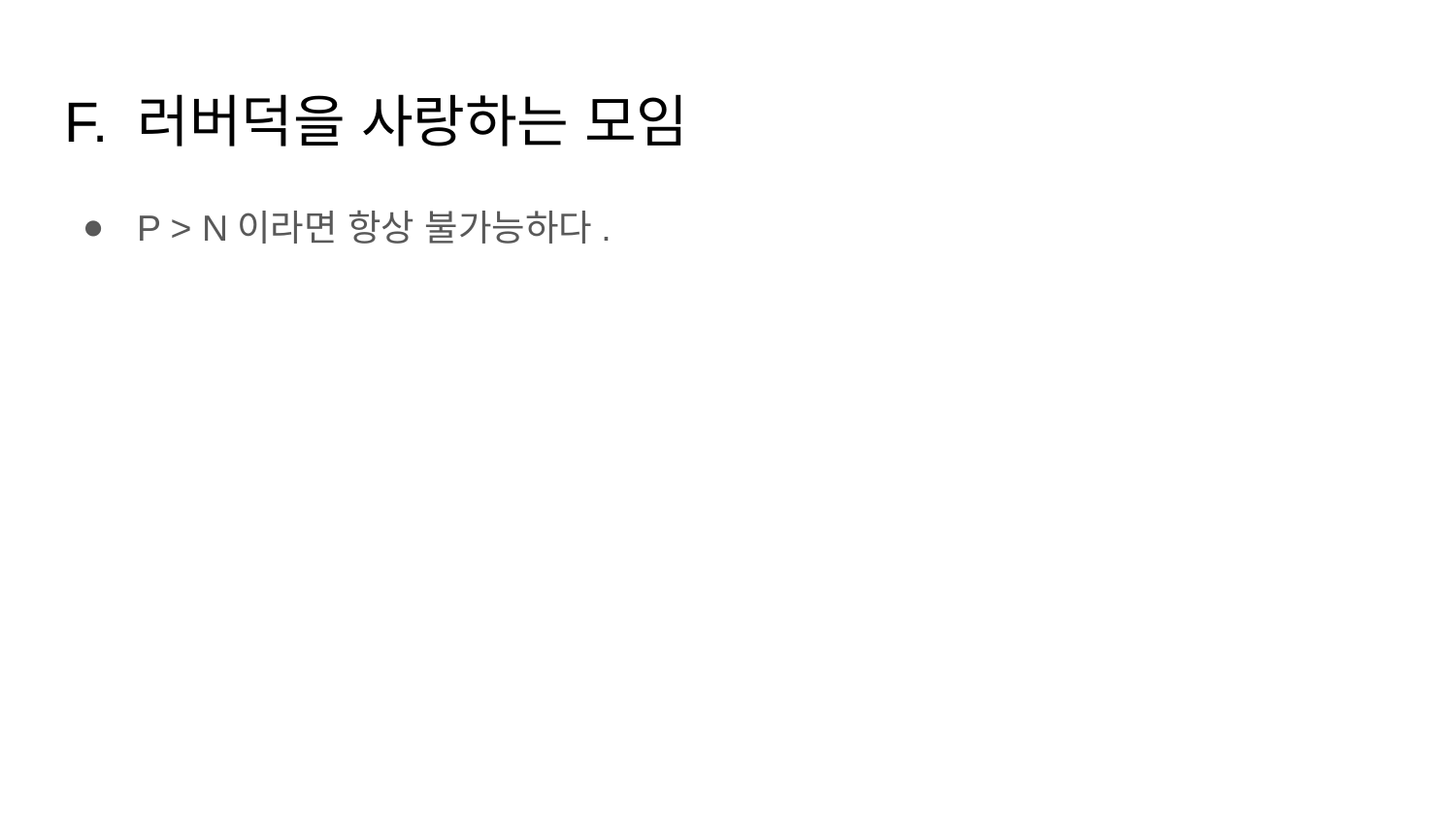

# F. 러버덕을 사랑하는 모임
P > N이라면 항상 불가능하다.